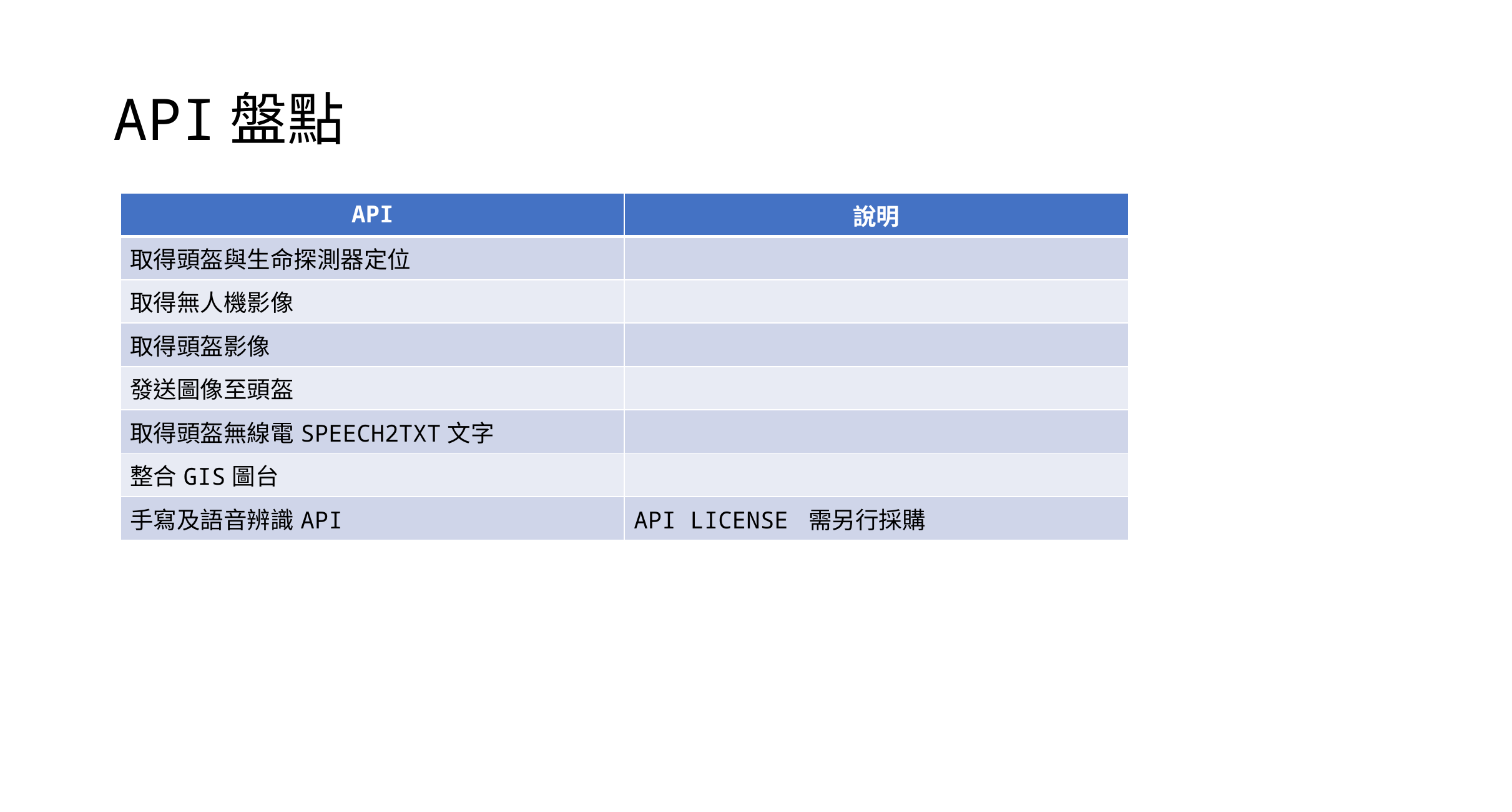

# API盤點
| API | 說明 |
| --- | --- |
| 取得頭盔與生命探測器定位 |  |
| 取得無人機影像 |  |
| 取得頭盔影像 |  |
| 發送圖像至頭盔 |  |
| 取得頭盔無線電SPEECH2TXT文字 |  |
| 整合GIS圖台 |  |
| 手寫及語音辨識API | API LICENSE 需另行採購 |